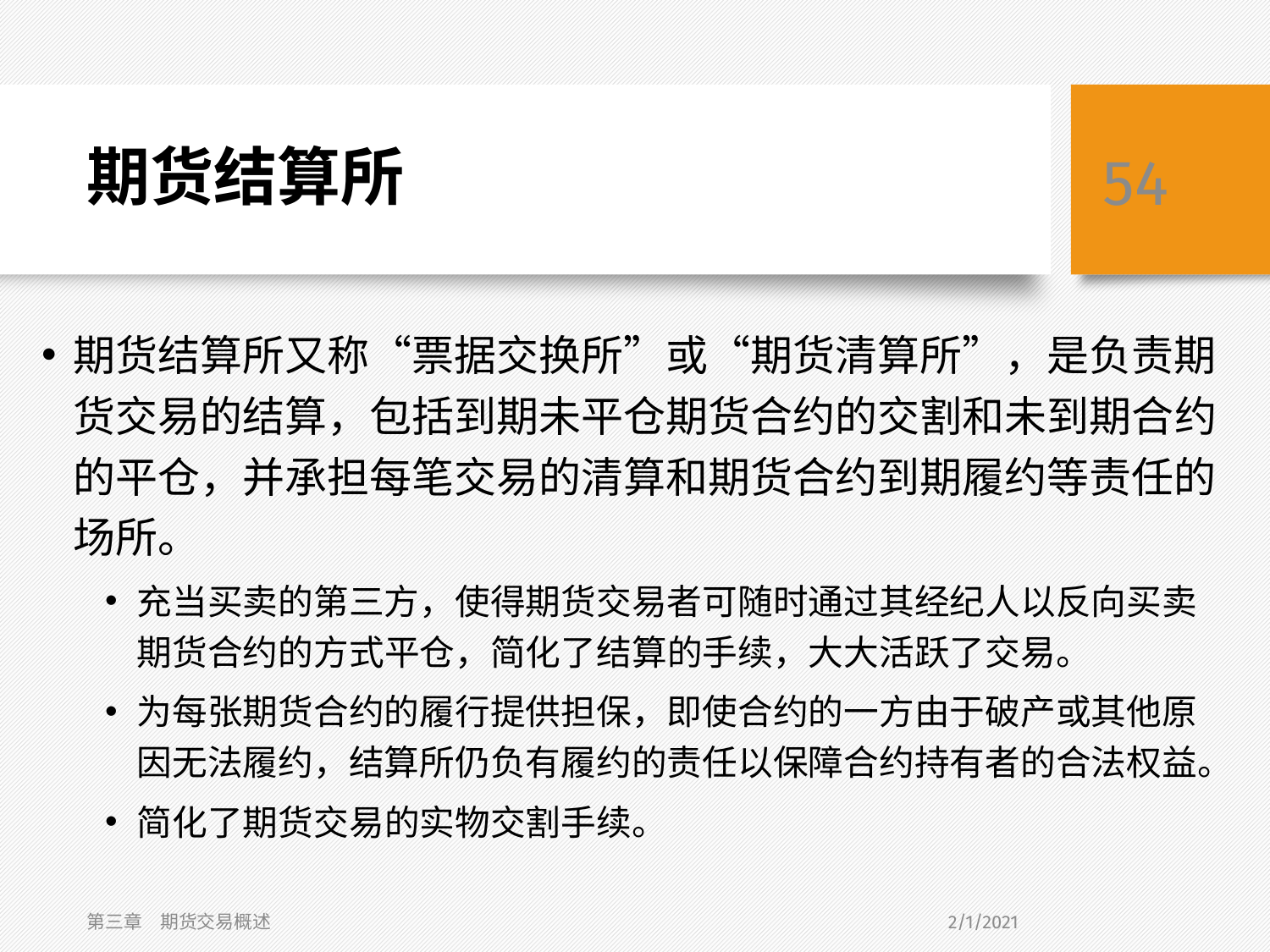

# 期货结算所
54
期货结算所又称“票据交换所”或“期货清算所”，是负责期货交易的结算，包括到期未平仓期货合约的交割和未到期合约的平仓，并承担每笔交易的清算和期货合约到期履约等责任的场所。
充当买卖的第三方，使得期货交易者可随时通过其经纪人以反向买卖期货合约的方式平仓，简化了结算的手续，大大活跃了交易。
为每张期货合约的履行提供担保，即使合约的一方由于破产或其他原因无法履约，结算所仍负有履约的责任以保障合约持有者的合法权益。
简化了期货交易的实物交割手续。
2/1/2021
第三章　期货交易概述